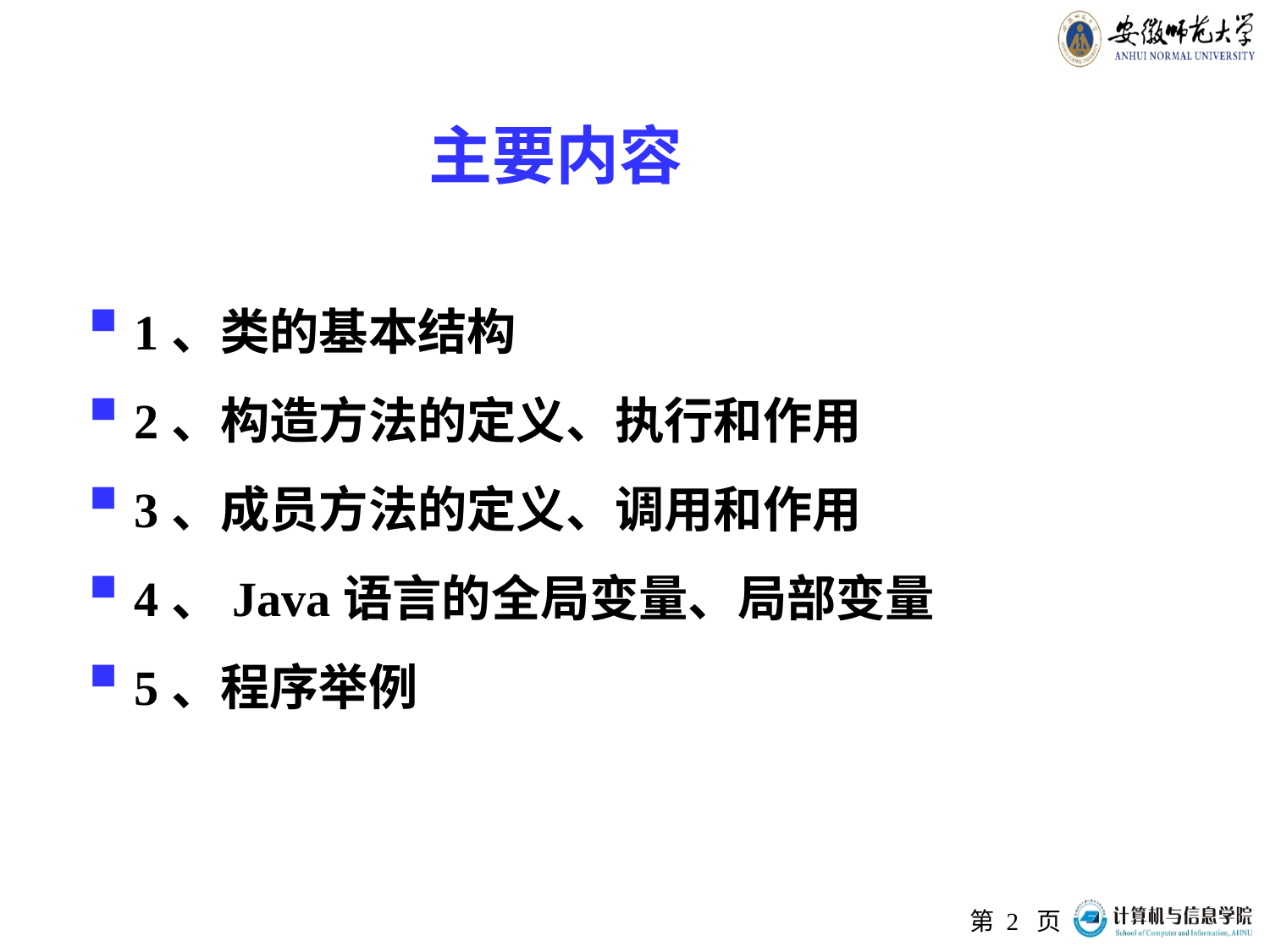

# 主要内容
1、类的基本结构
2、构造方法的定义、执行和作用
3、成员方法的定义、调用和作用
4、Java语言的全局变量、局部变量
5、程序举例
第 2  页